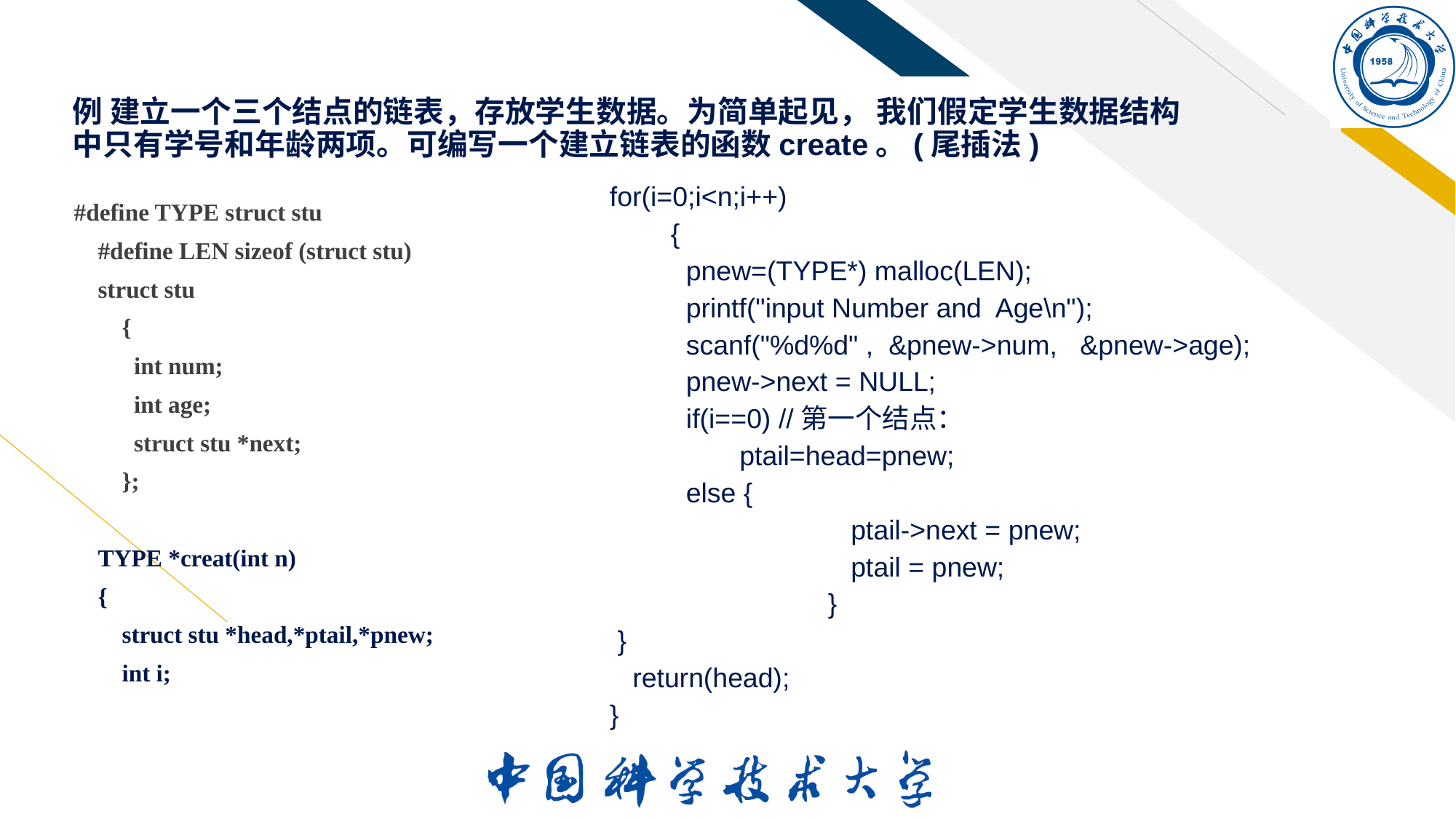

# 例 建立一个三个结点的链表，存放学生数据。为简单起见， 我们假定学生数据结构中只有学号和年龄两项。可编写一个建立链表的函数create。(尾插法)
for(i=0;i<n;i++)
        {
          pnew=(TYPE*) malloc(LEN);
          printf("input Number and  Age\n");
          scanf("%d%d" ,  &pnew->num,   &pnew->age);
          pnew->next = NULL;
          if(i==0) //第一个结点：
                 ptail=head=pnew;
          else {
		   ptail->next = pnew;
   	        	   ptail = pnew;
		}
 }
   return(head);
}

#define TYPE struct stu
    #define LEN sizeof (struct stu)
    struct stu
        {
          int num;
          int age;
          struct stu *next;
        };

    TYPE *creat(int n)
    {
        struct stu *head,*ptail,*pnew;
        int i;